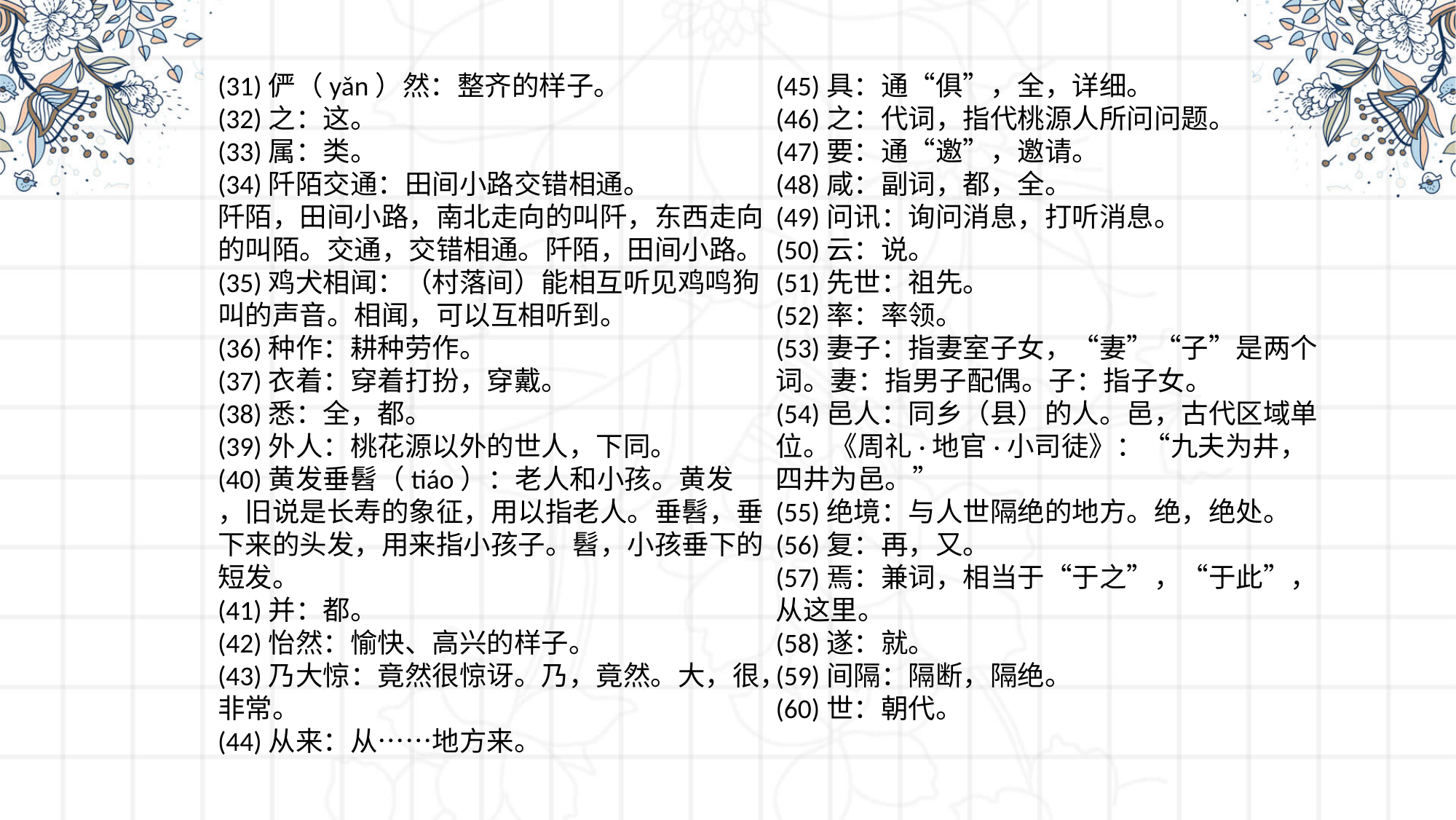

(31)俨（yǎn）然：整齐的样子。
(32)之：这。
(33)属：类。
(34)阡陌交通：田间小路交错相通。
阡陌，田间小路，南北走向的叫阡，东西走向的叫陌。交通，交错相通。阡陌，田间小路。
(35)鸡犬相闻：（村落间）能相互听见鸡鸣狗叫的声音。相闻，可以互相听到。
(36)种作：耕种劳作。
(37)衣着：穿着打扮，穿戴。
(38)悉：全，都。
(39)外人：桃花源以外的世人，下同。
(40)黄发垂髫（tiáo）：老人和小孩。黄发
，旧说是长寿的象征，用以指老人。垂髫，垂下来的头发，用来指小孩子。髫，小孩垂下的短发。
(41)并：都。
(42)怡然：愉快、高兴的样子。
(43)乃大惊：竟然很惊讶。乃，竟然。大，很，非常。
(44)从来：从……地方来。
(45)具：通“俱”，全，详细。
(46)之：代词，指代桃源人所问问题。
(47)要：通“邀”，邀请。
(48)咸：副词，都，全。
(49)问讯：询问消息，打听消息。
(50)云：说。
(51)先世：祖先。
(52)率：率领。
(53)妻子：指妻室子女，“妻”“子”是两个词。妻：指男子配偶。子：指子女。
(54)邑人：同乡（县）的人。邑，古代区域单位。《周礼·地官·小司徒》：“九夫为井，四井为邑。”
(55)绝境：与人世隔绝的地方。绝，绝处。
(56)复：再，又。
(57)焉：兼词，相当于“于之”，“于此”，从这里。
(58)遂：就。
(59)间隔：隔断，隔绝。
(60)世：朝代。